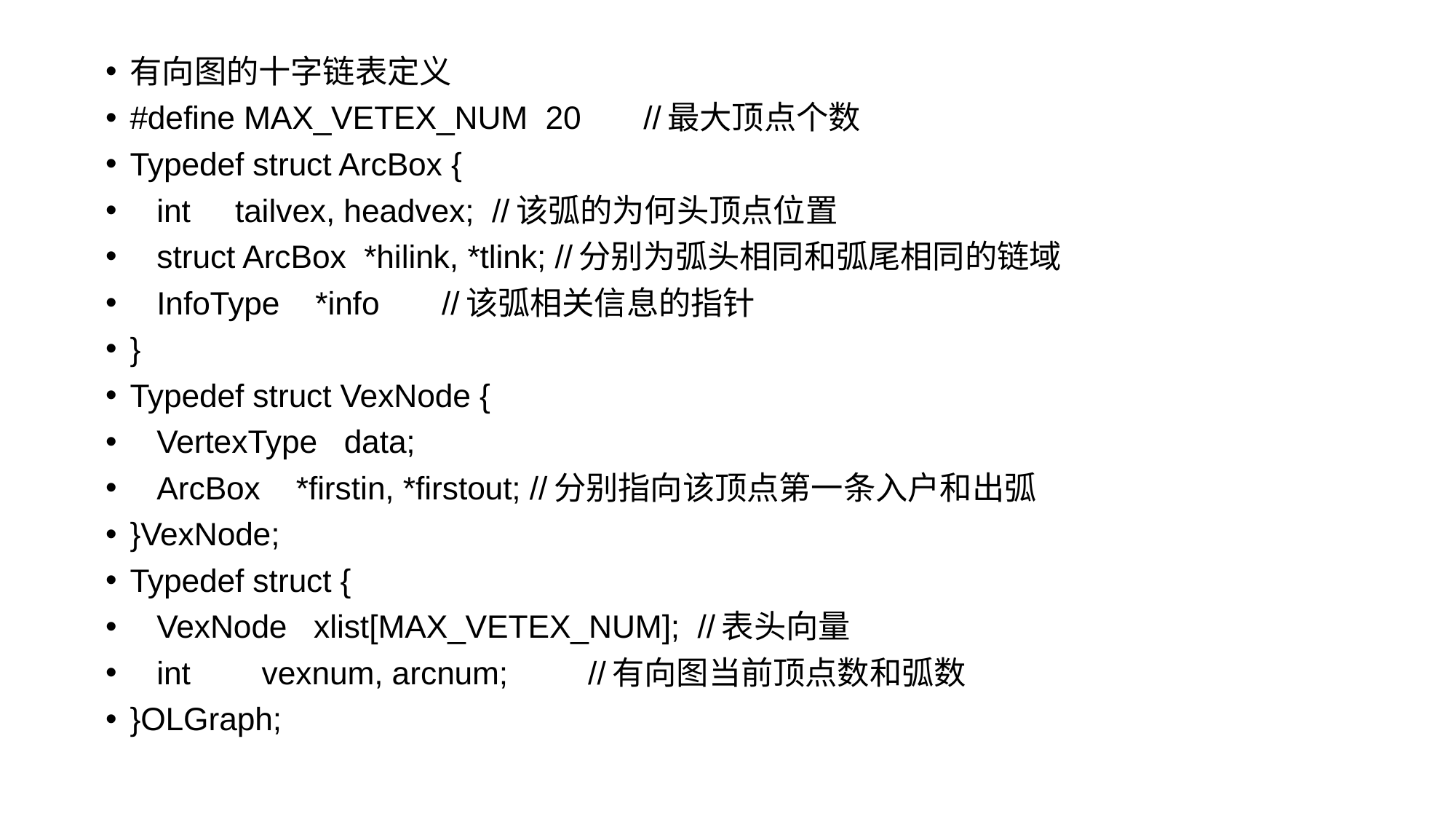

有向图的十字链表定义
#define MAX_VETEX_NUM  20       //最大顶点个数
Typedef struct ArcBox {
   int     tailvex, headvex;  //该弧的为何头顶点位置
   struct ArcBox  *hilink, *tlink; //分别为弧头相同和弧尾相同的链域
   InfoType    *info       //该弧相关信息的指针
}
Typedef struct VexNode {
   VertexType   data;
   ArcBox    *firstin, *firstout; //分别指向该顶点第一条入户和出弧
}VexNode;
Typedef struct {
   VexNode   xlist[MAX_VETEX_NUM];  //表头向量
   int        vexnum, arcnum;         //有向图当前顶点数和弧数
}OLGraph;